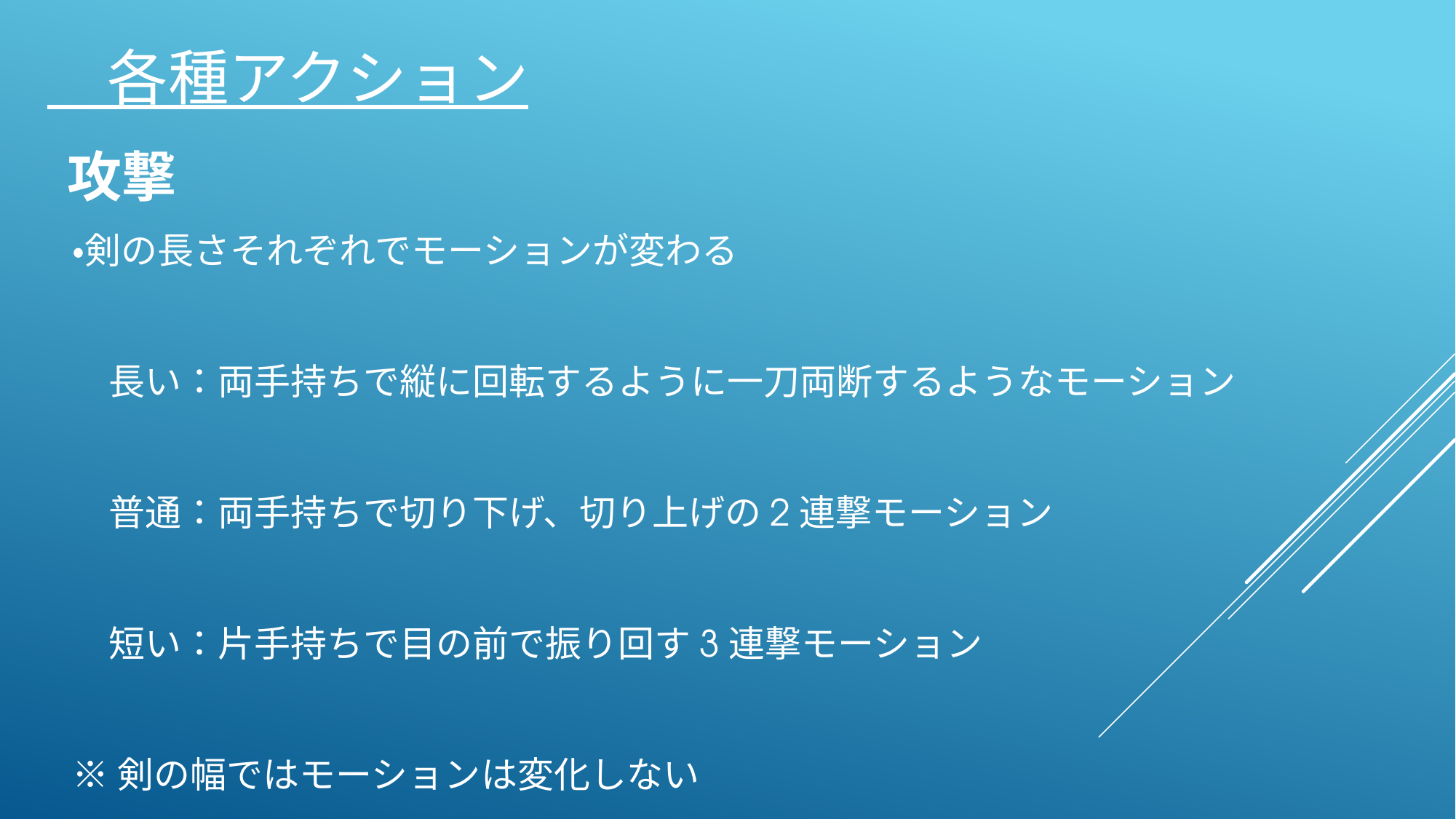

各種アクション
攻撃
・剣の長さそれぞれでモーションが変わる

　長い：両手持ちで縦に回転するように一刀両断するようなモーション

　普通：両手持ちで切り下げ、切り上げの2連撃モーション

　短い：片手持ちで目の前で振り回す3連撃モーション

※剣の幅ではモーションは変化しない